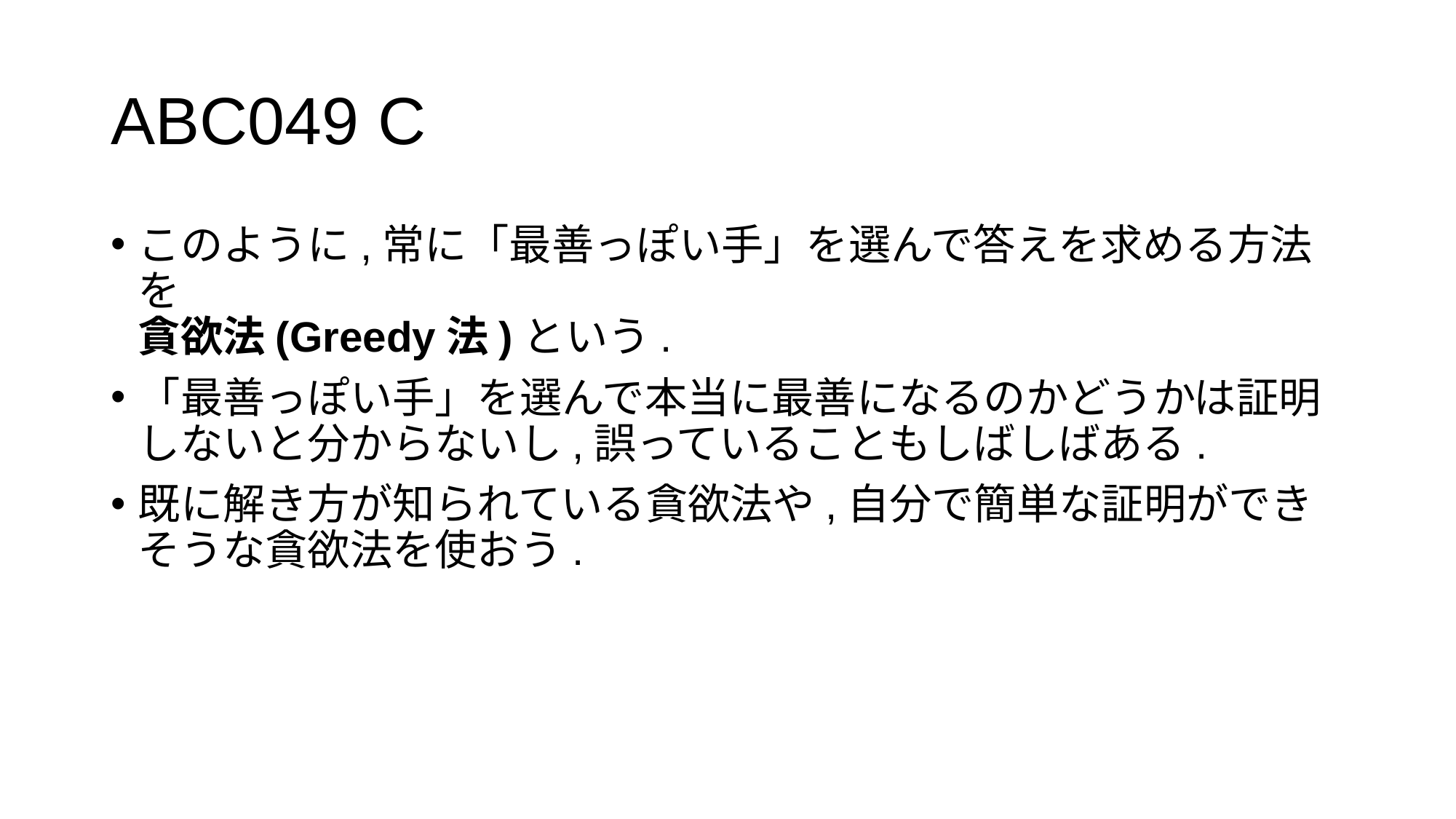

# ABC049 C
このように,常に「最善っぽい手」を選んで答えを求める方法を
貪欲法(Greedy法)という.
「最善っぽい手」を選んで本当に最善になるのかどうかは証明しないと分からないし,誤っていることもしばしばある.
既に解き方が知られている貪欲法や,自分で簡単な証明ができそうな貪欲法を使おう.